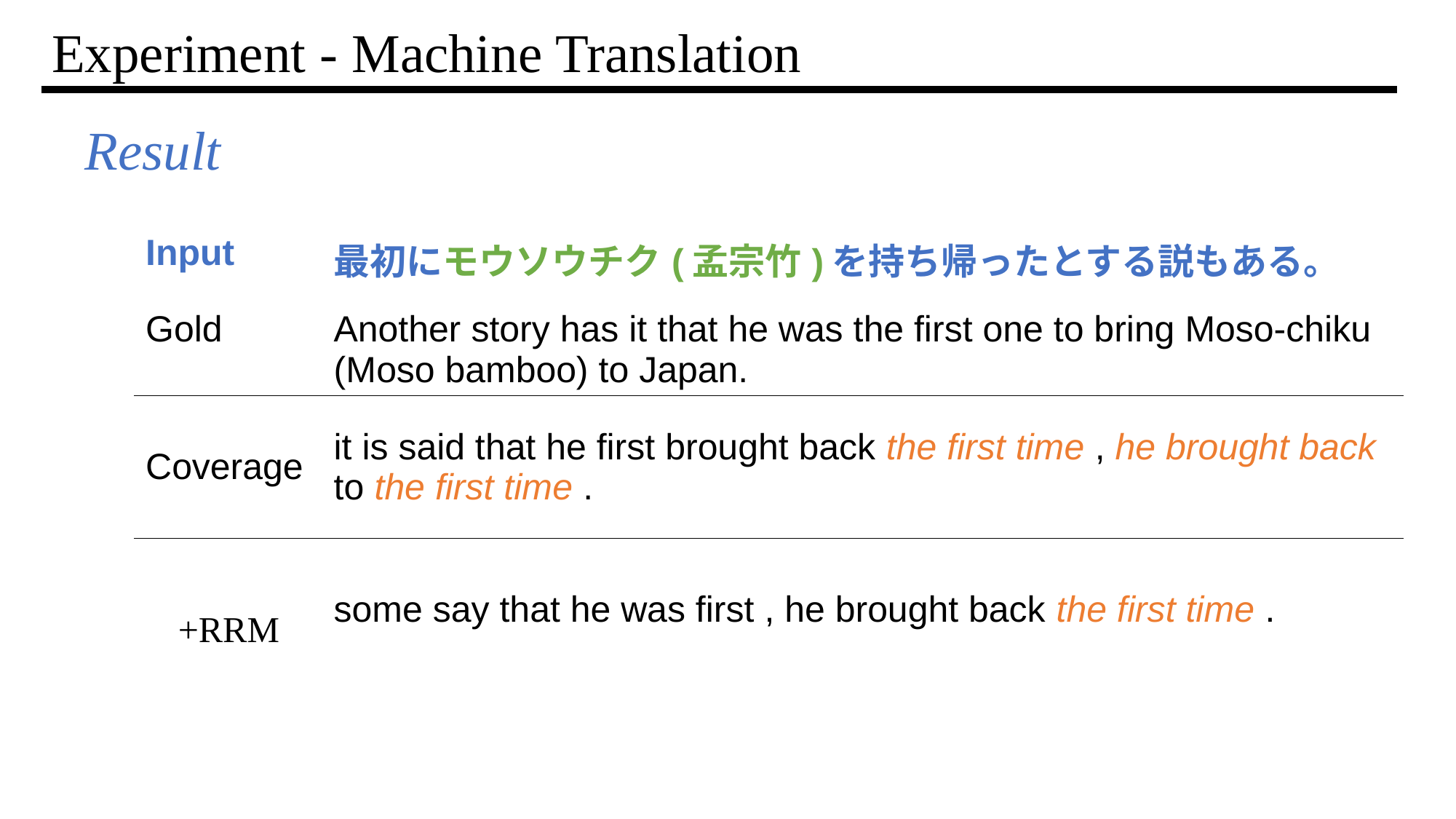

# Experiment - Machine Translation
Result
| Input | 最初にモウソウチク(孟宗竹)を持ち帰ったとする説もある。 |
| --- | --- |
| Gold | Another story has it that he was the first one to bring Moso-chiku (Moso bamboo) to Japan. |
| Coverage | it is said that he first brought back the first time , he brought back to the first time . |
| +RRM | some say that he was first , he brought back the first time . |